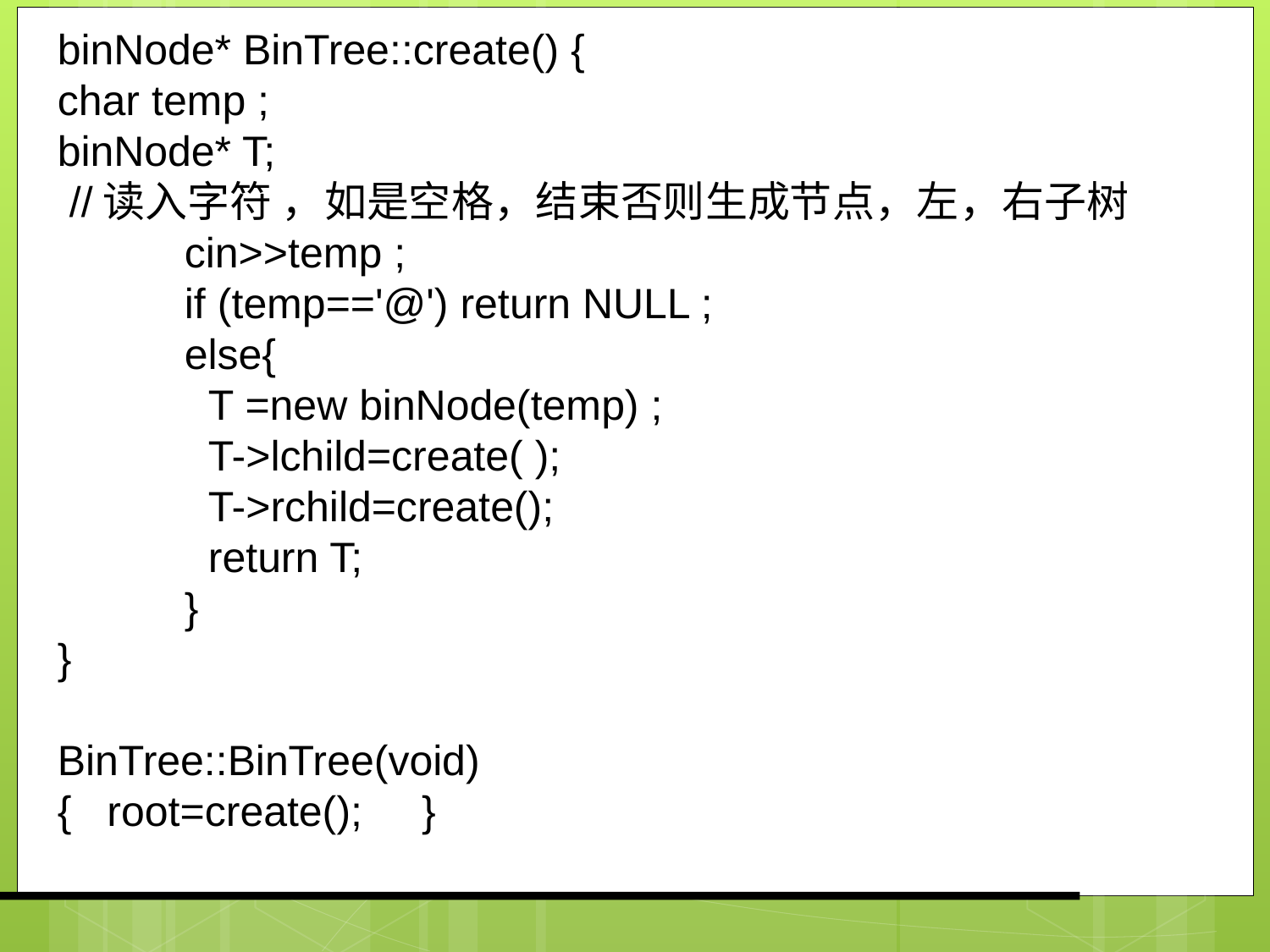

binNode* BinTree::create() {
char temp ;
binNode* T;
 //读入字符 ，如是空格，结束否则生成节点，左，右子树
	cin>>temp ;
	if (temp=='@') return NULL ;
	else{
	  T =new binNode(temp) ;
	  T->lchild=create( );
	  T->rchild=create();
	  return T;
	}
}

BinTree::BinTree(void)
{   root=create();     }